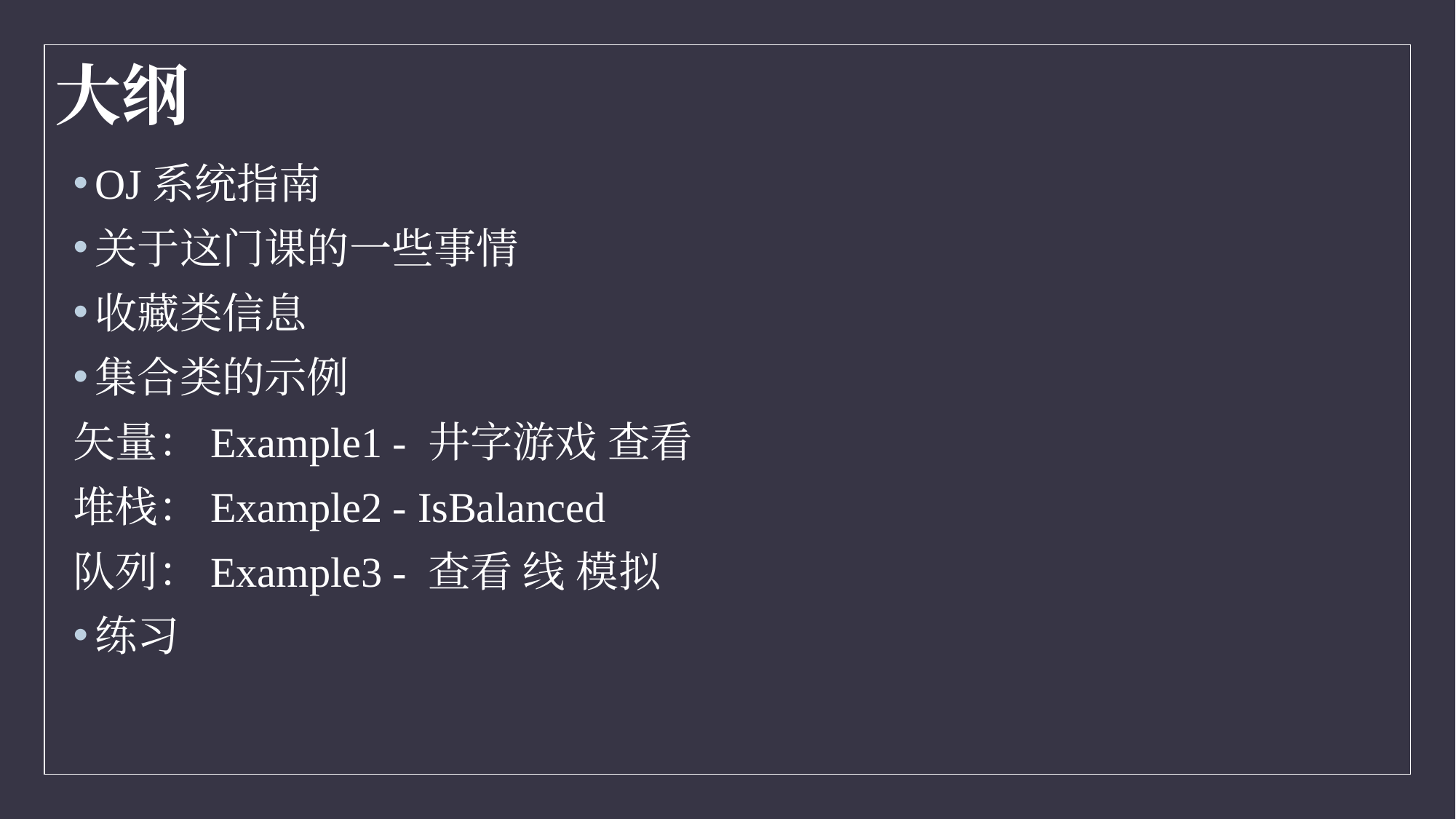

# 大纲
OJ系统指南
关于这门课的一些事情
收藏类信息
集合类的示例
矢量：Example1 - 井字游戏 查看
堆栈：Example2 - IsBalanced
队列：Example3 - 查看 线 模拟
练习